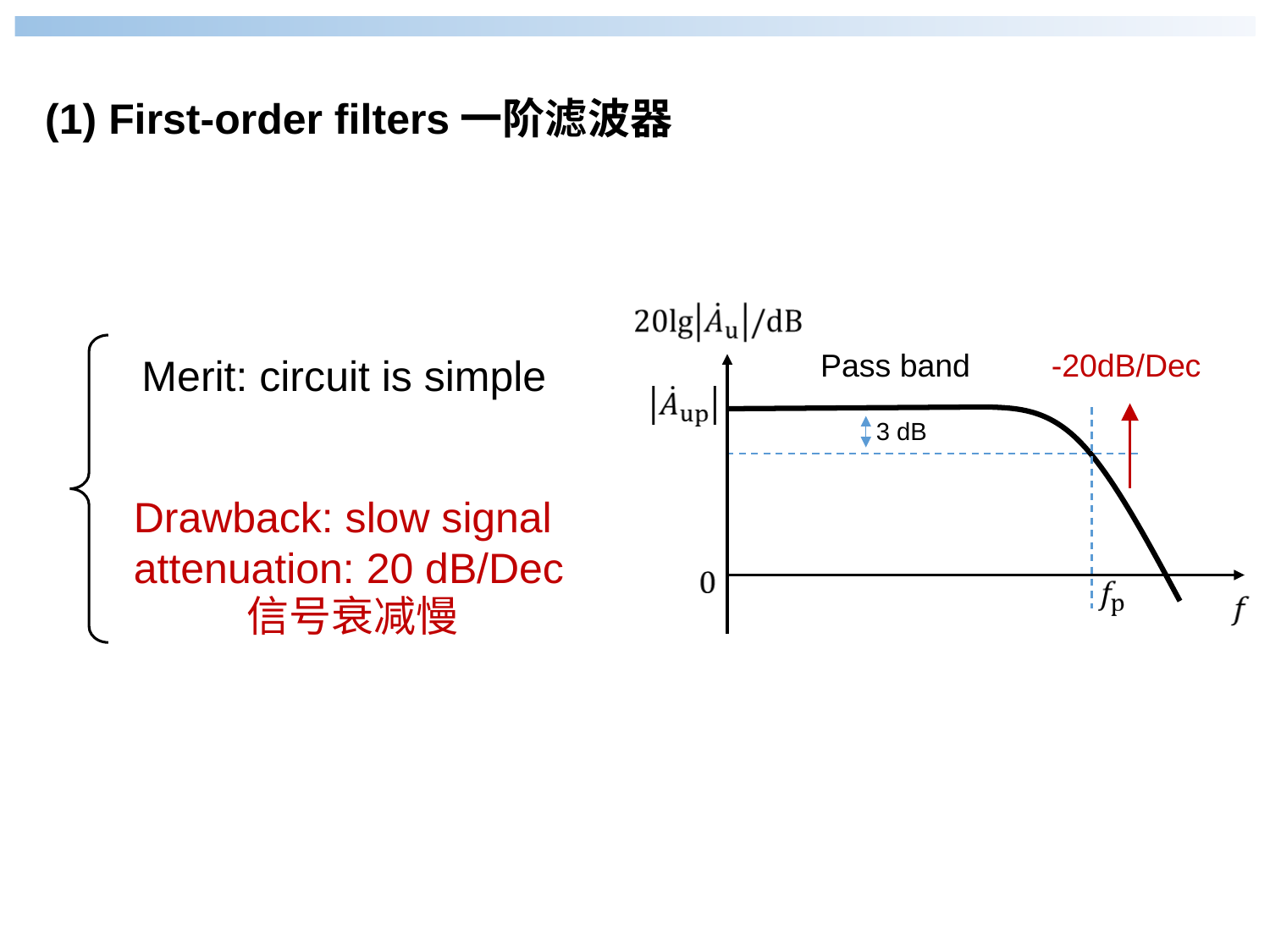

(1) First-order filters一阶滤波器

Pass band

-20dB/Dec
Merit: circuit is simple

3 dB
Drawback: slow signal attenuation: 20 dB/Dec
信号衰减慢